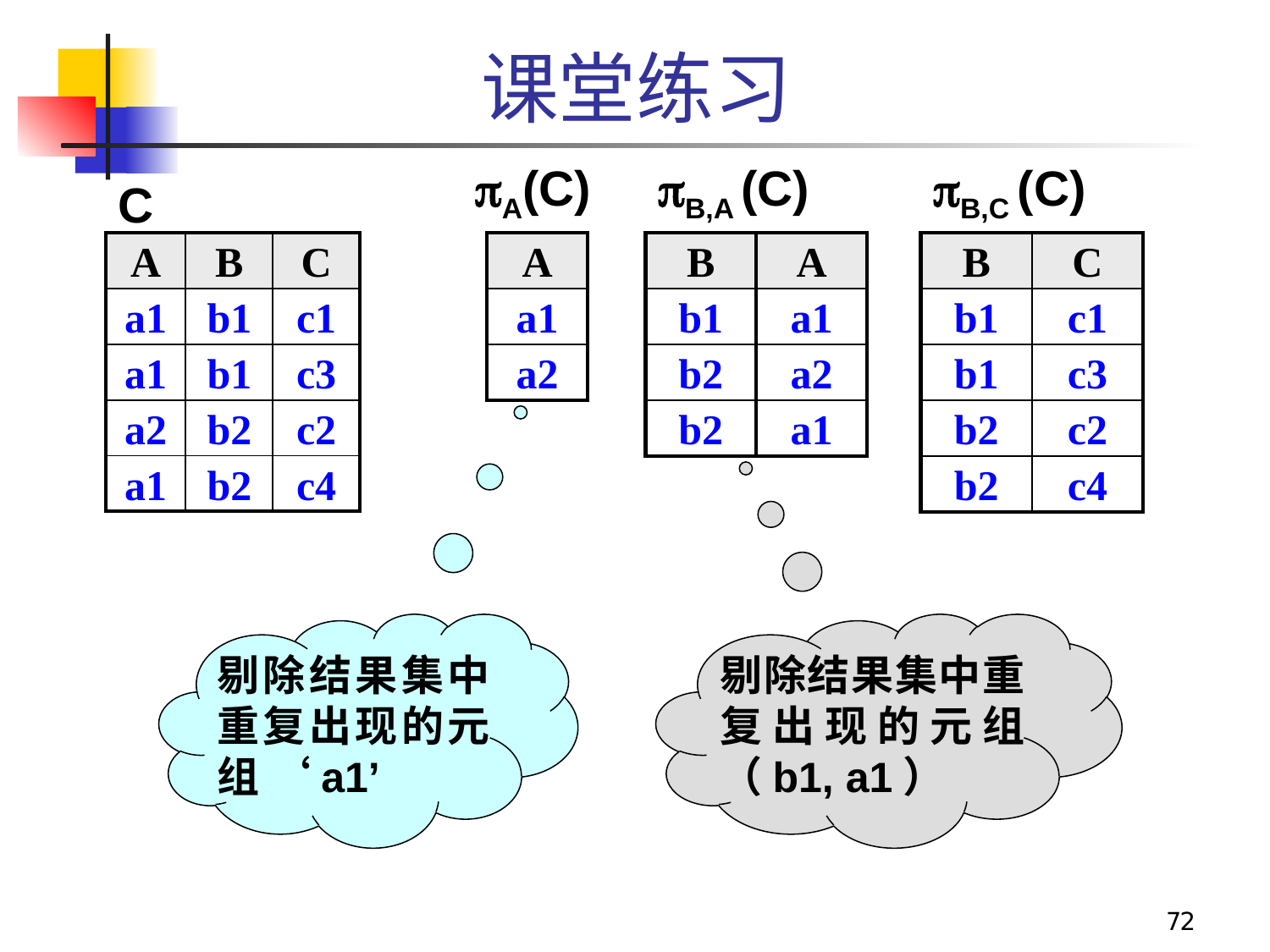

# 课堂练习
πB,A (C)
πB,C (C)
πA(C)
C
| A | B | C |
| --- | --- | --- |
| a1 | b1 | c1 |
| a1 | b1 | c3 |
| a2 | b2 | c2 |
| a1 | b2 | c4 |
| A |
| --- |
| a1 |
| a2 |
| B | A |
| --- | --- |
| b1 | a1 |
| b2 | a2 |
| b2 | a1 |
| B | C |
| --- | --- |
| b1 | c1 |
| b1 | c3 |
| b2 | c2 |
| b2 | c4 |
剔除结果集中重复出现的元组 ‘a1’
剔除结果集中重复出现的元组（b1, a1）
72